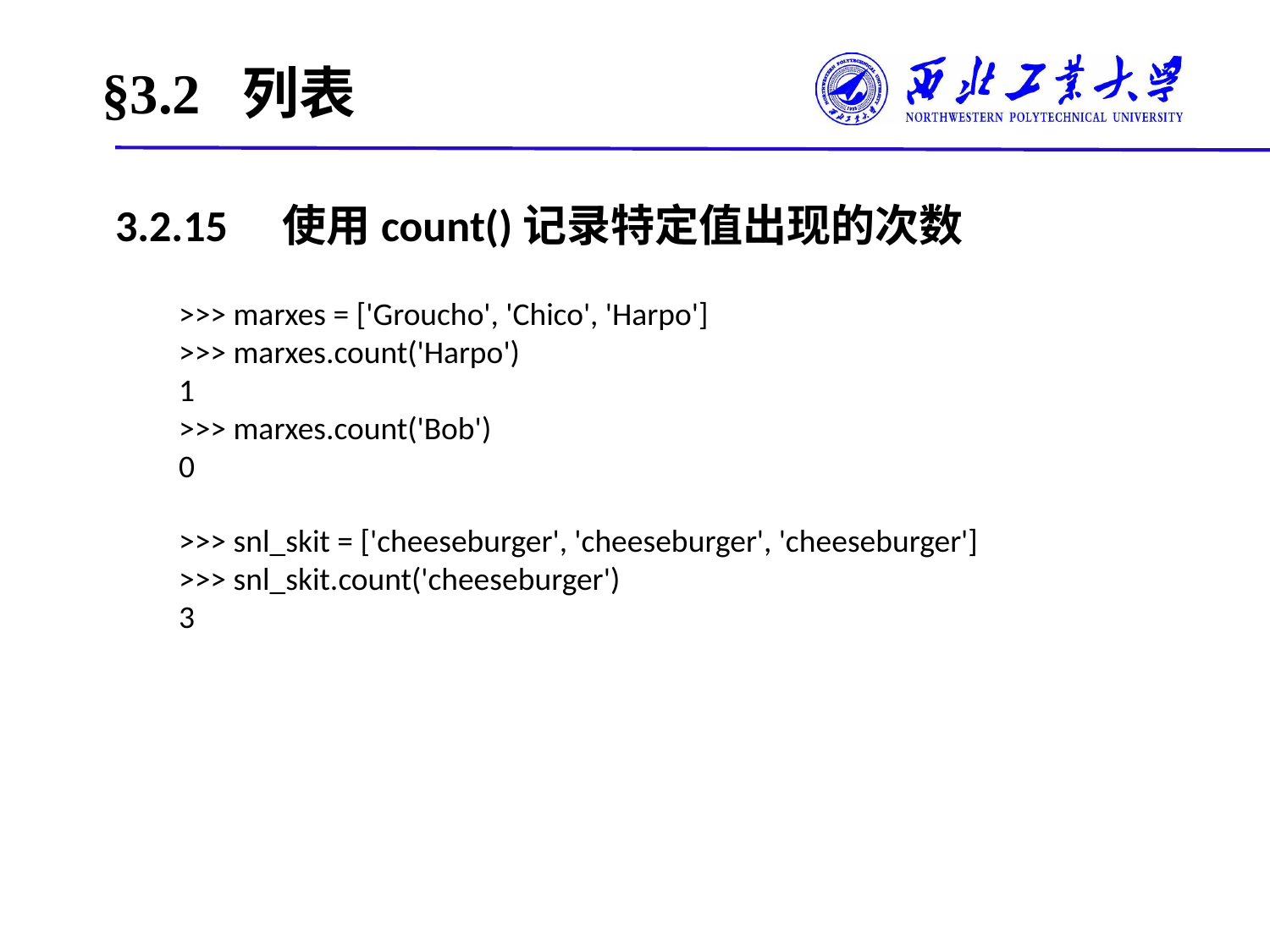

# §3.2  列表
3.2.15　使用count()记录特定值出现的次数

>>> marxes = ['Groucho', 'Chico', 'Harpo']
>>> marxes.count('Harpo')
1
>>> marxes.count('Bob')
0
>>> snl_skit = ['cheeseburger', 'cheeseburger', 'cheeseburger']
>>> snl_skit.count('cheeseburger')
3